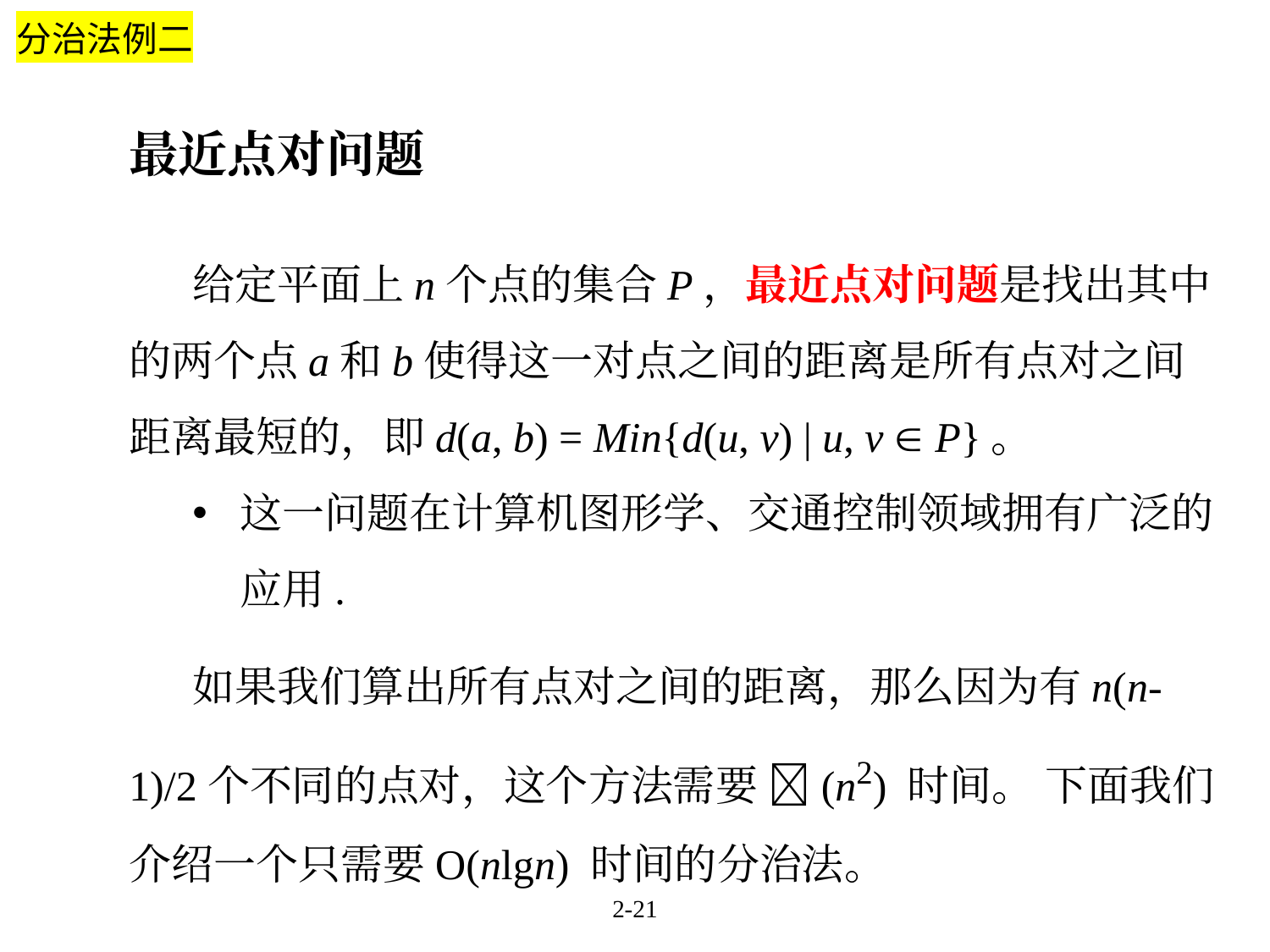

分治法例二
最近点对问题

给定平面上n个点的集合P，最近点对问题是找出其中的两个点a和b使得这一对点之间的距离是所有点对之间距离最短的，即d(a, b) = Min{d(u, v) | u, v ∈ P}。
这一问题在计算机图形学、交通控制领域拥有广泛的应用.
如果我们算出所有点对之间的距离，那么因为有n(n-1)/2个不同的点对，这个方法需要 Ω(n2) 时间。 下面我们介绍一个只需要O(nlgn) 时间的分治法。
2-21